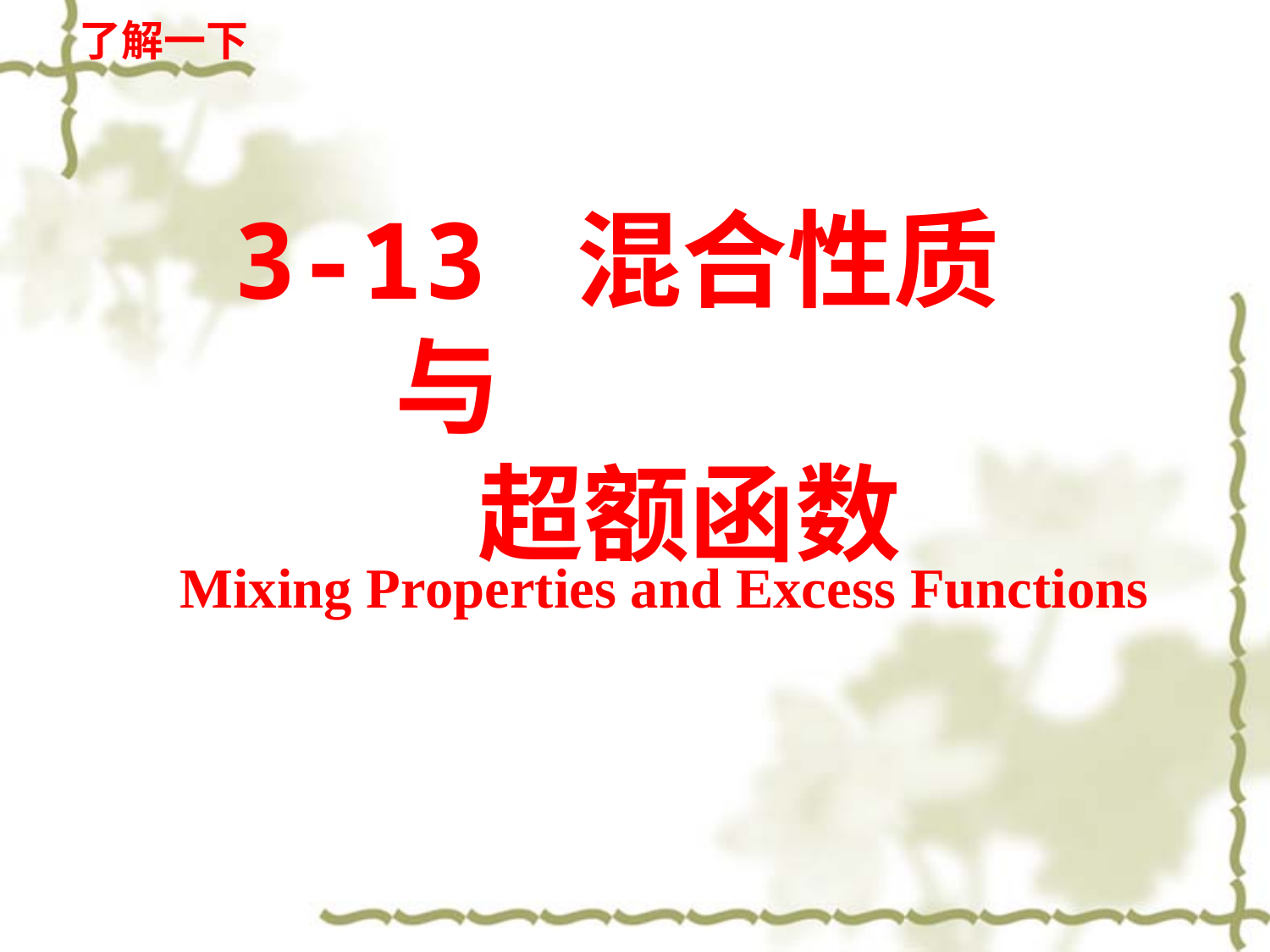

了解一下
3-13 混合性质与
     超额函数
Mixing Properties and Excess Functions